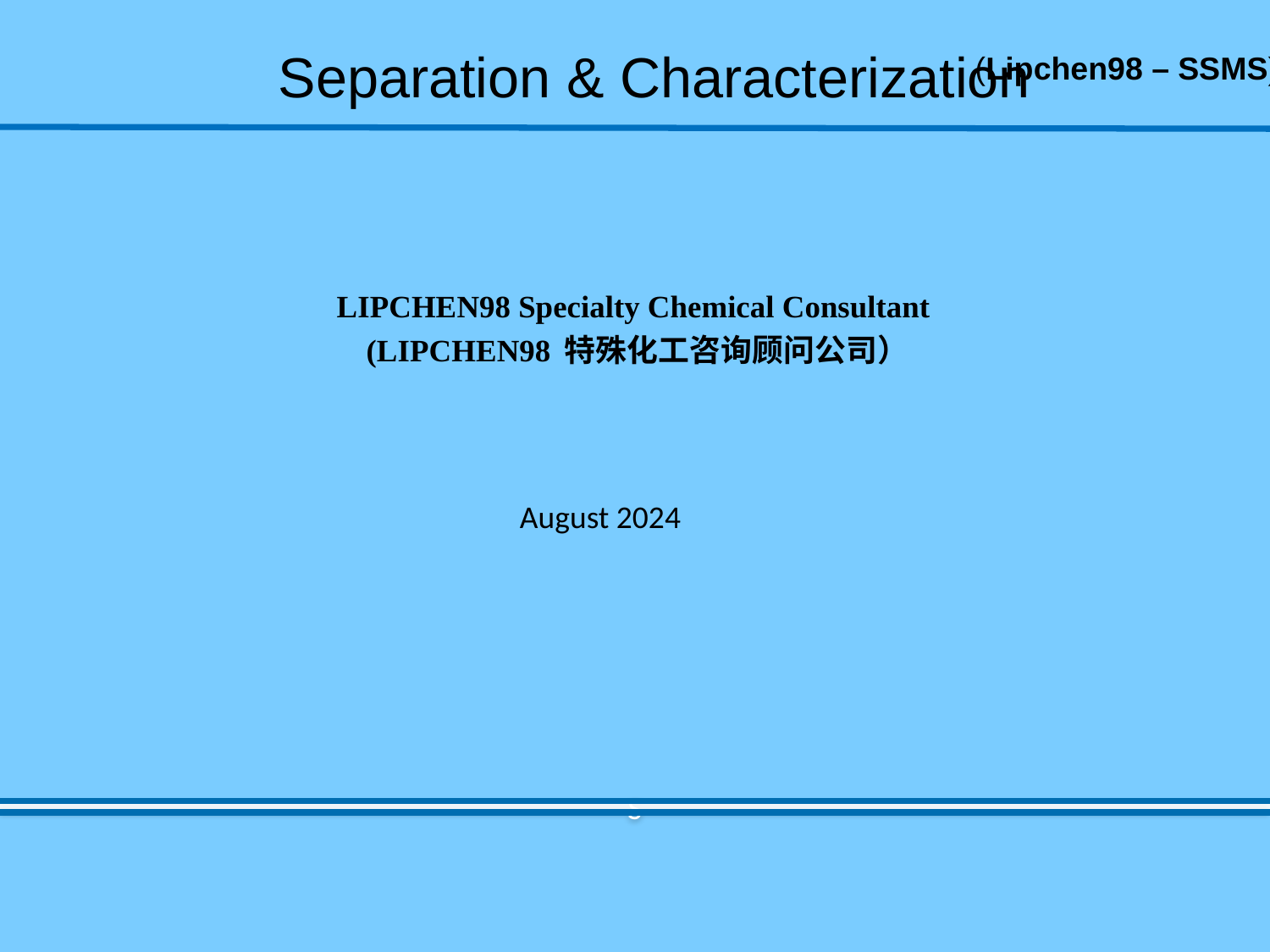

(Lipchen98 – SSMS)
LIPCHEN98 Specialty Chemical Consultant
 (LIPCHEN98 特殊化工咨询顾问公司）
August 2024